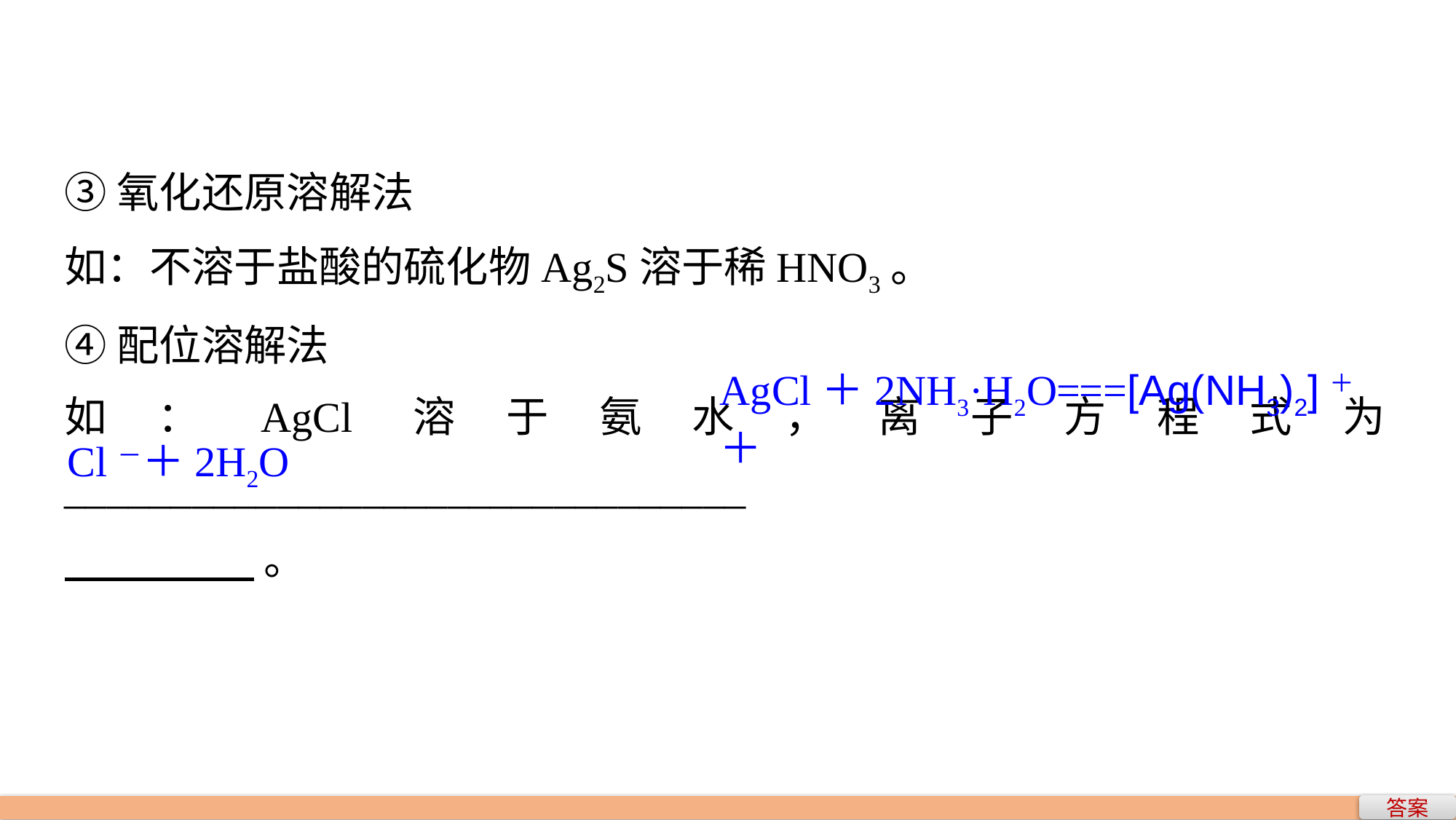

③氧化还原溶解法
如：不溶于盐酸的硫化物Ag2S溶于稀HNO3。
④配位溶解法
如：AgCl溶于氨水，离子方程式为________________________________
                    。
AgCl＋2NH3·H2O===[Ag(NH3)2]＋＋
Cl－＋2H2O
答案